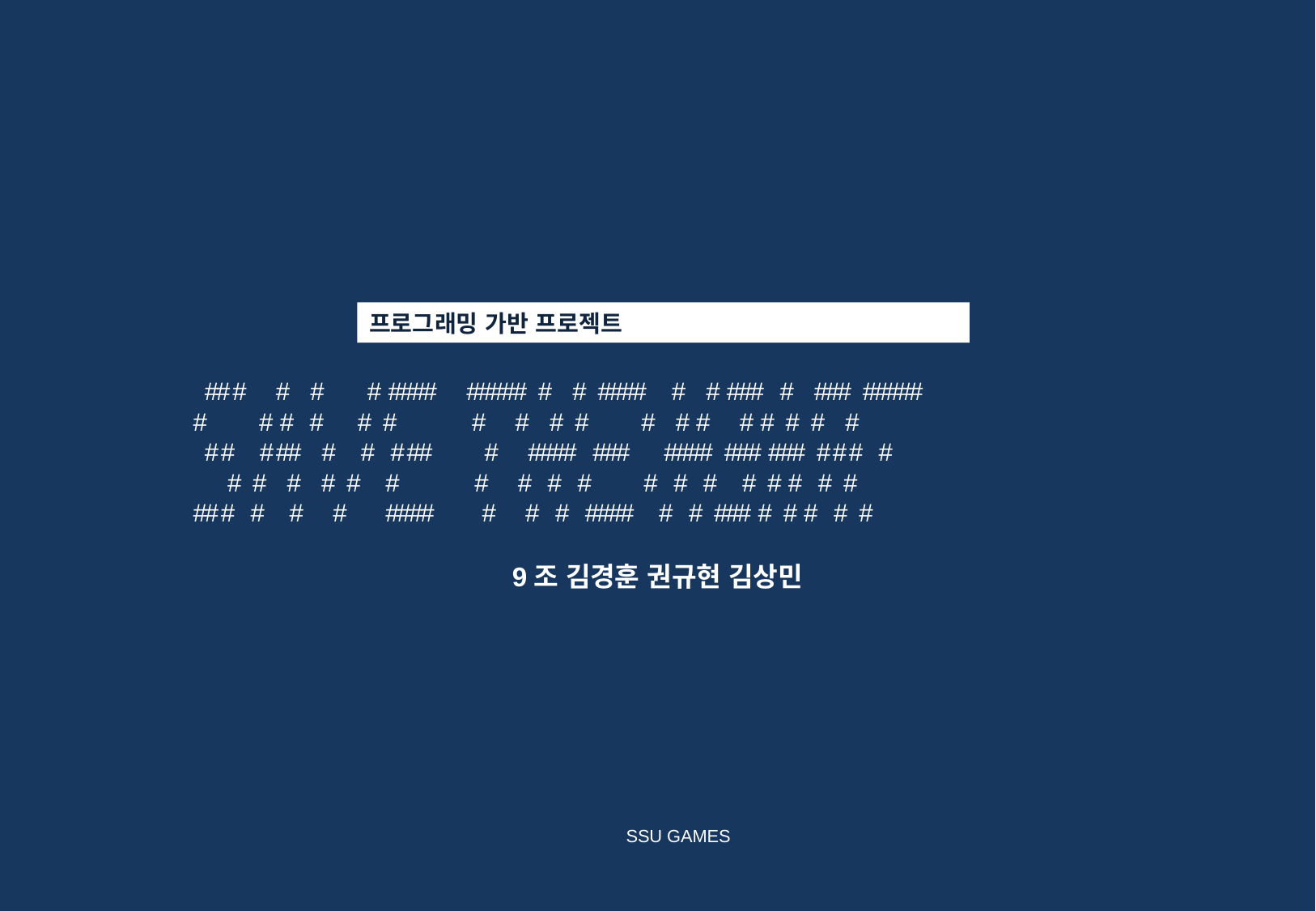

프로그래밍 가반 프로젝트
  ## #       #     #          #  ####       #####   #     #   ####      #     #  ###    #     ###   #####
#            #  #    #        #   #                 #       #     #   #            #     #  #       #  #   #   #     #
  # #      # ##     #      #    # ##            #       ####    ###        ####   ###  ###   # # #    #
       #   #     #     #   #      #                 #       #    #    #            #    #    #      #   #  #    #   #
## #    #      #       #         ####           #       #    #    ####      #    #   ###  #   #  #    #   #
9조 김경훈 권규현 김상민
SSU GAMES